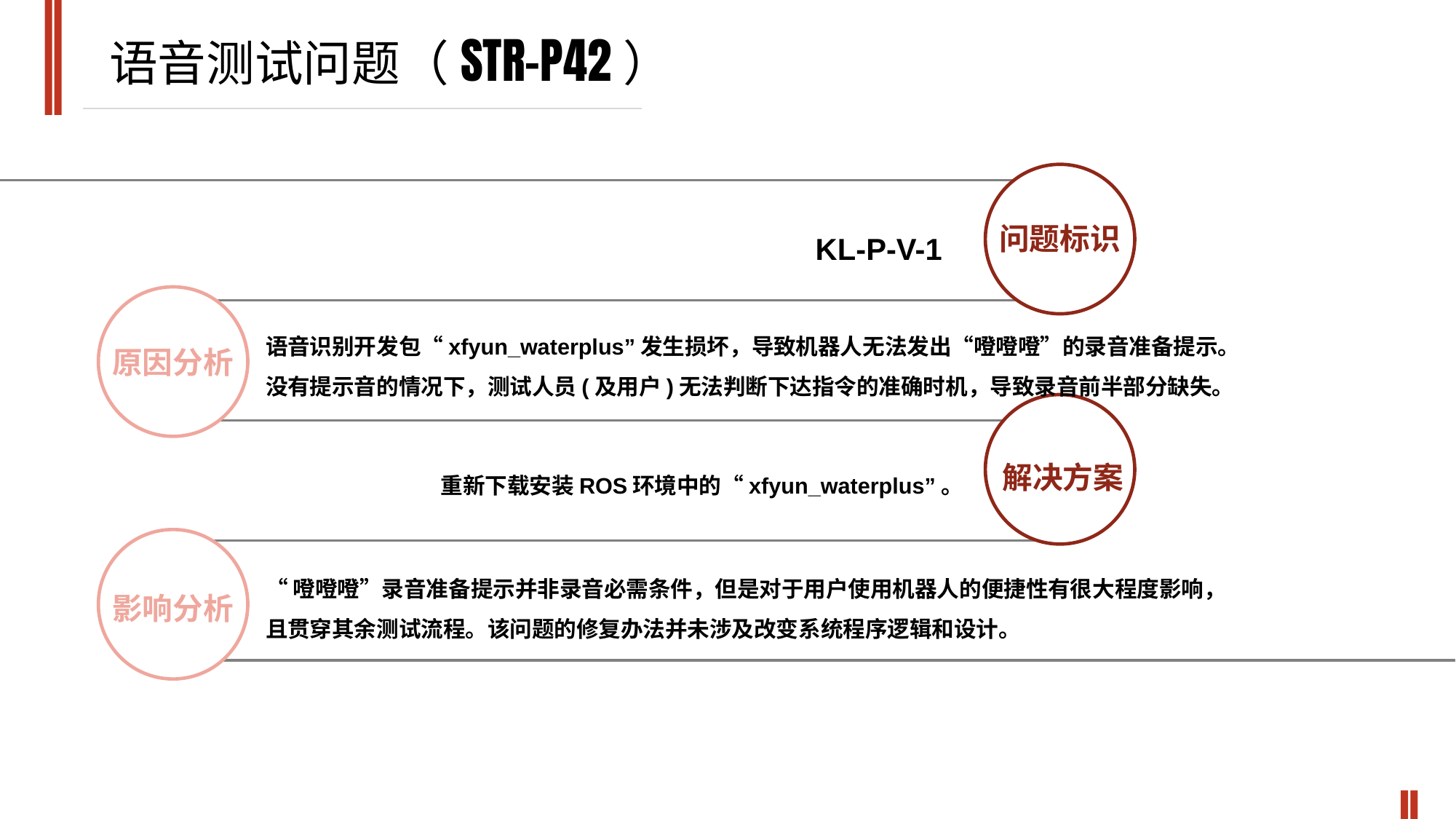

语音测试问题（STR-P42）

KL-P-V-1
问题标识

语音识别开发包“xfyun_waterplus”发生损坏，导致机器人无法发出“噔噔噔”的录音准备提示。没有提示音的情况下，测试人员(及用户)无法判断下达指令的准确时机，导致录音前半部分缺失。
原因分析

重新下载安装ROS环境中的“xfyun_waterplus”。
解决方案

“噔噔噔”录音准备提示并非录音必需条件，但是对于用户使用机器人的便捷性有很大程度影响，且贯穿其余测试流程。该问题的修复办法并未涉及改变系统程序逻辑和设计。
影响分析